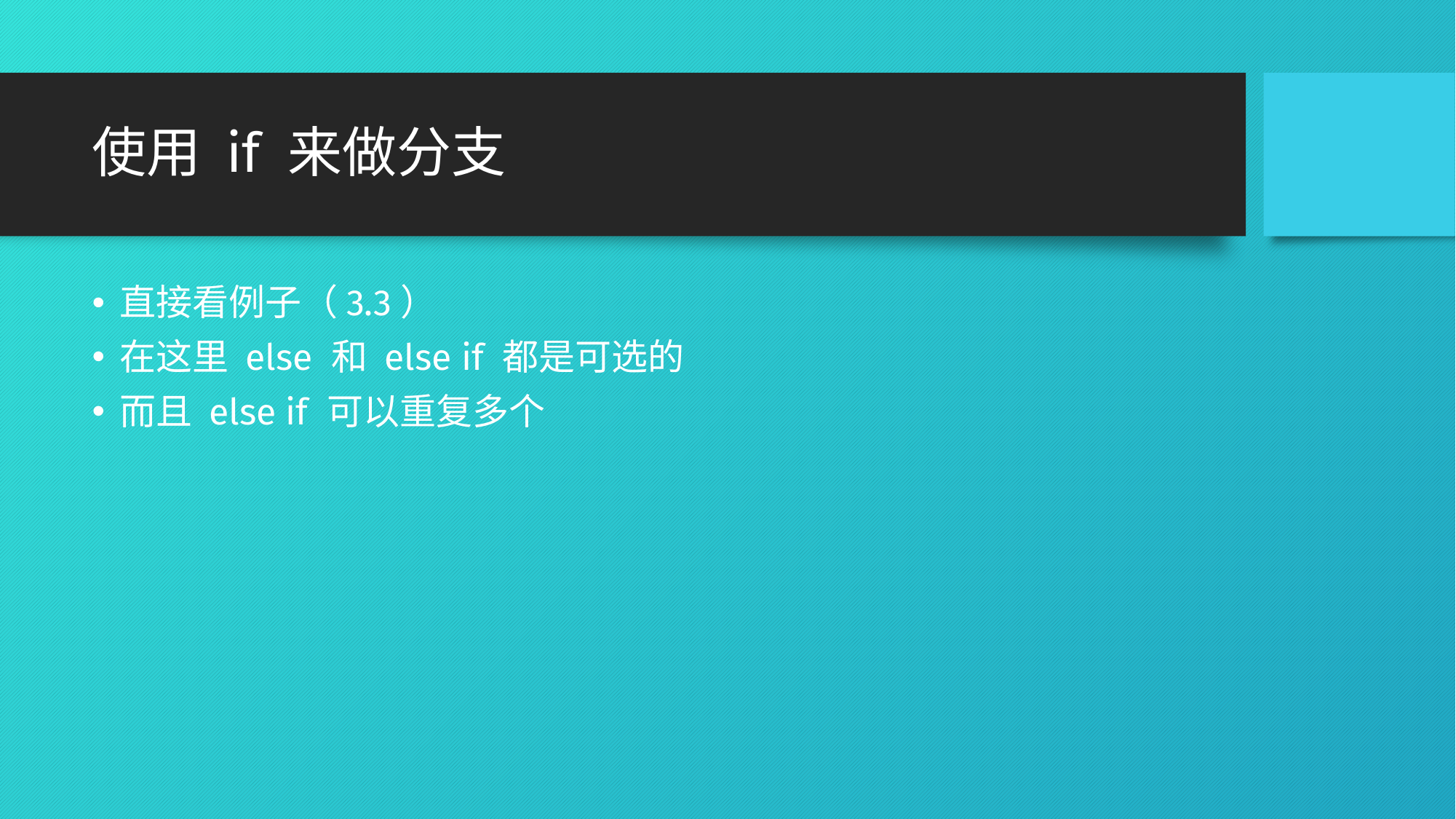

# 使用 if 来做分支
直接看例子（3.3）
在这里 else 和 else if 都是可选的
而且 else if 可以重复多个